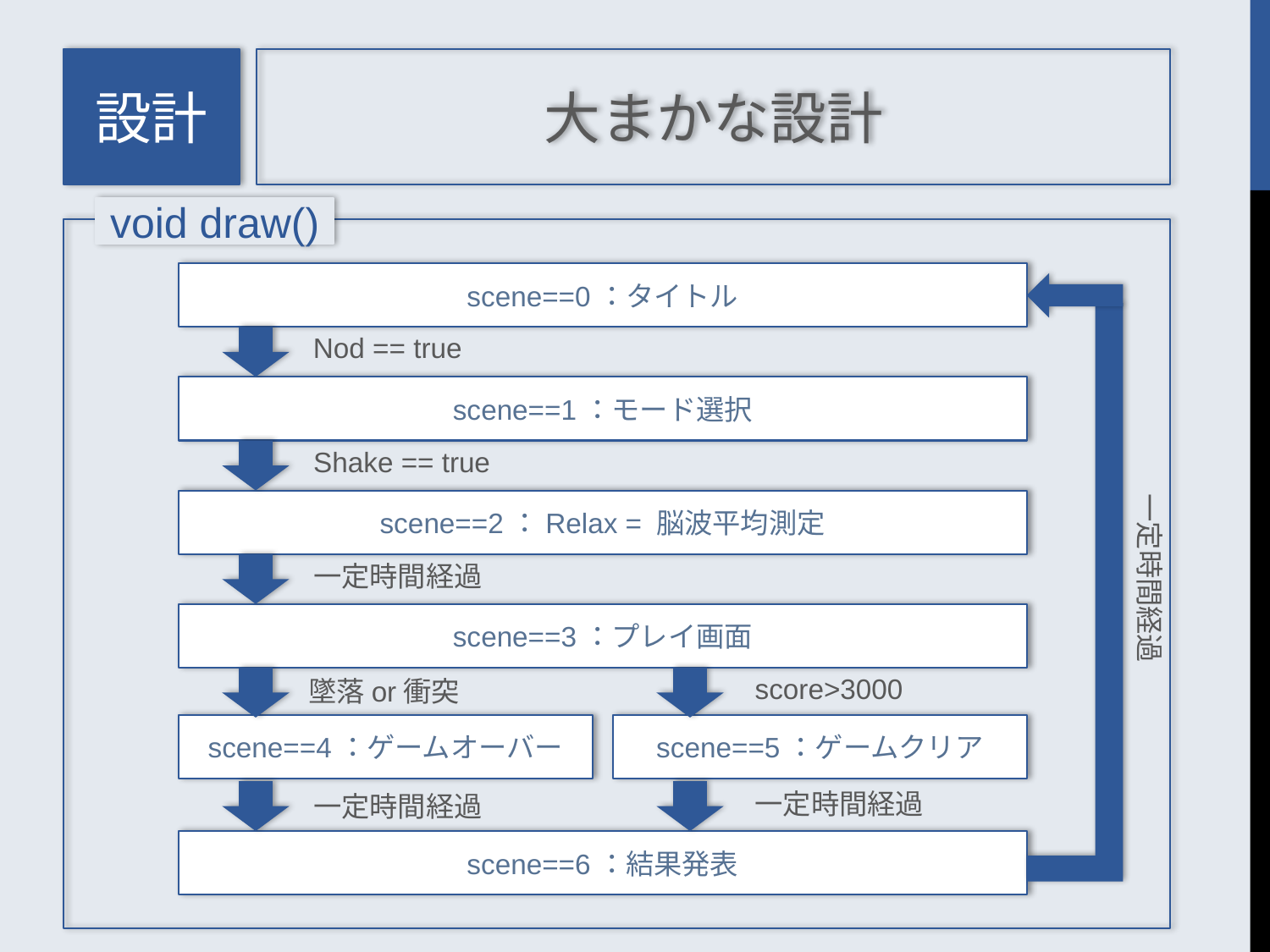

設計
大まかな設計
void draw()

scene==0：タイトル
Nod == true

scene==1：モード選択
Shake == true

一定時間経過
scene==2：Relax = 脳波平均測定

一定時間経過

scene==3：プレイ画面
score>3000
墜落or衝突

scene==4：ゲームオーバー
scene==5：ゲームクリア
一定時間経過

一定時間経過
scene==6：結果発表